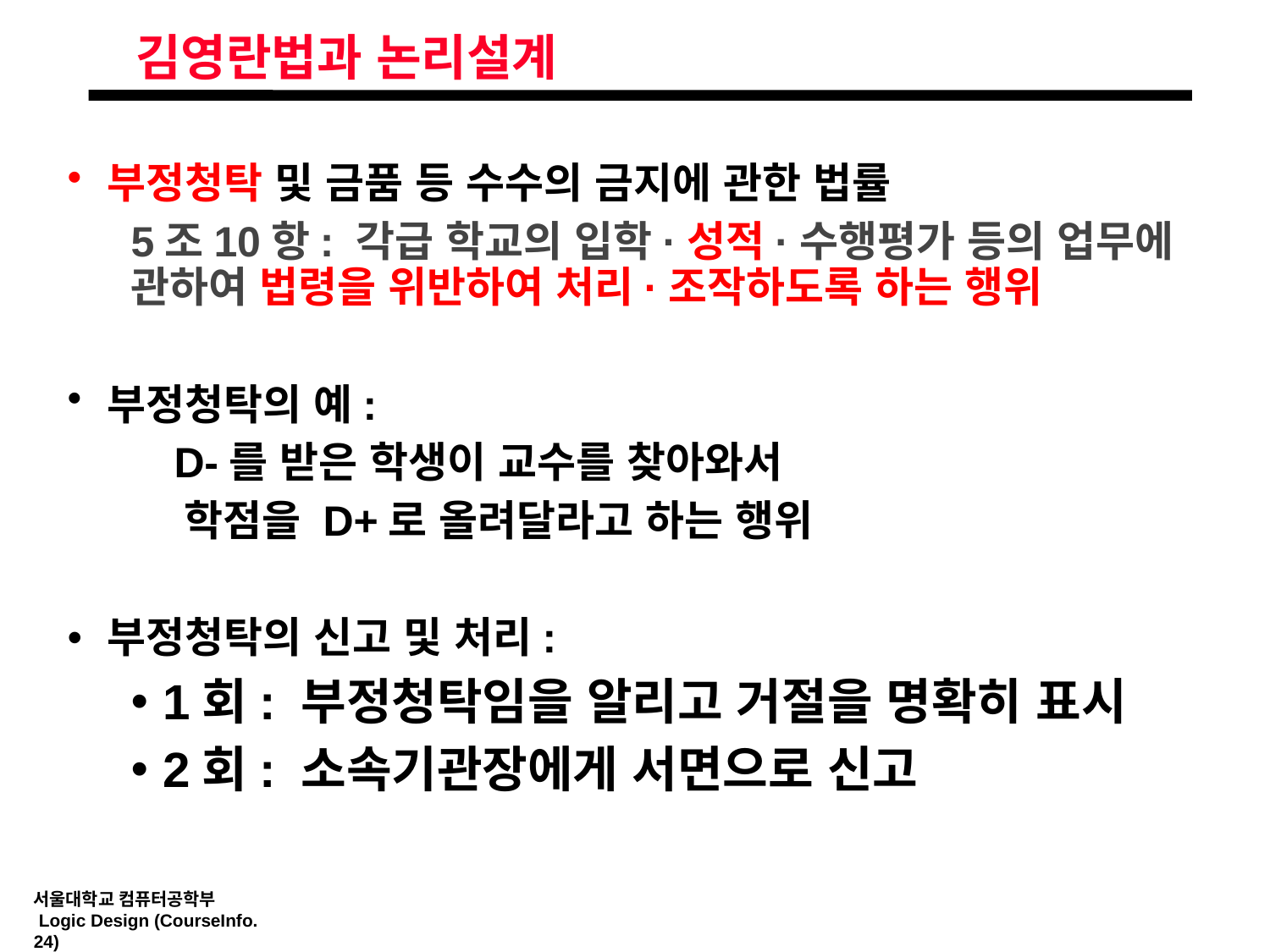

# 김영란법과 논리설계
부정청탁 및 금품 등 수수의 금지에 관한 법률
5조10항: 각급 학교의 입학·성적·수행평가 등의 업무에 관하여 법령을 위반하여 처리·조작하도록 하는 행위

부정청탁의 예:
         D-를 받은 학생이 교수를 찾아와서
         학점을 D+로 올려달라고 하는 행위

부정청탁의 신고 및 처리:
1회: 부정청탁임을 알리고 거절을 명확히 표시
2회: 소속기관장에게 서면으로 신고

서울대학교 컴퓨터공학부
 Logic Design (CourseInfo.24)